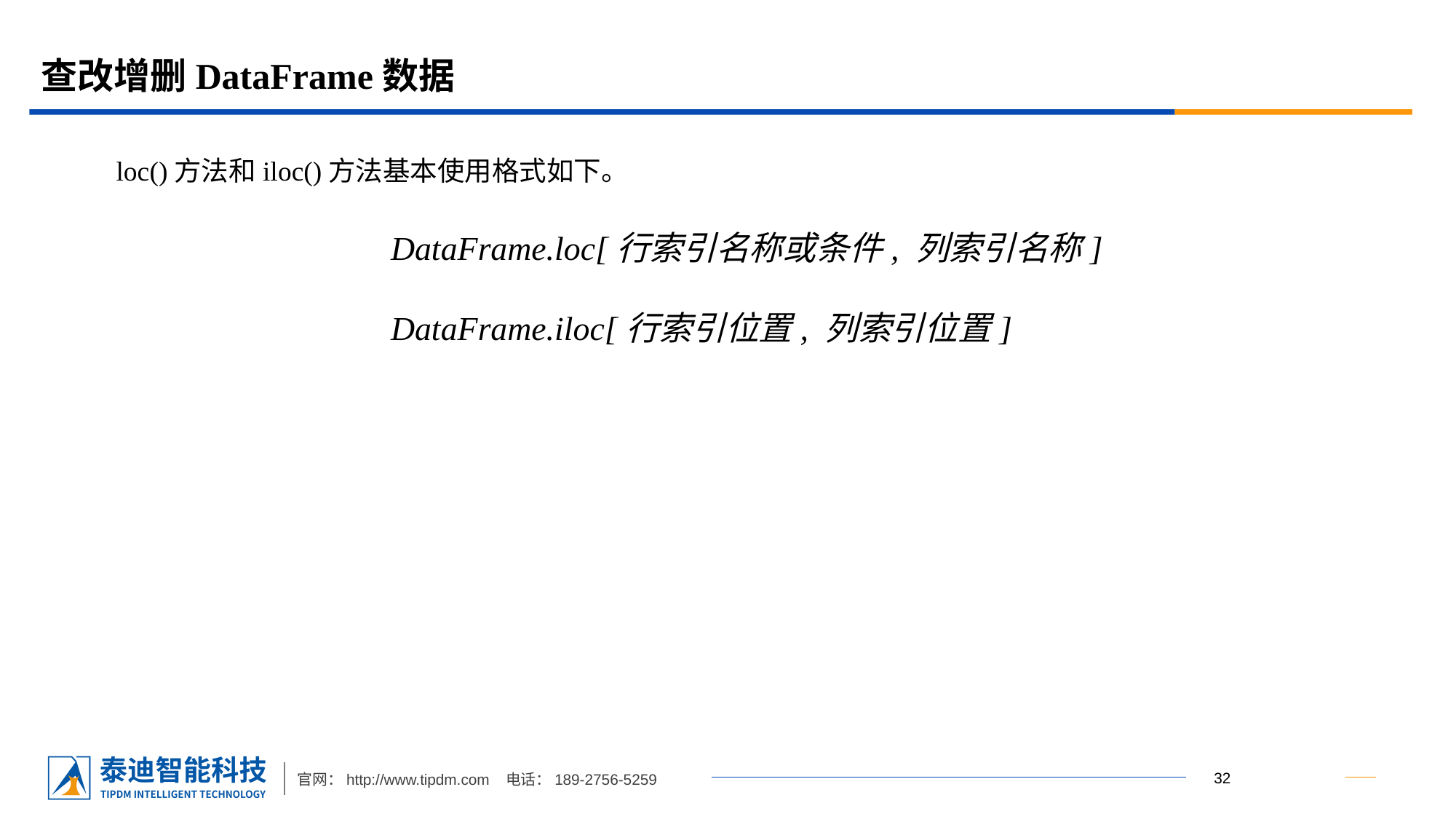

# 查改增删DataFrame数据
loc()方法和iloc()方法基本使用格式如下。

DataFrame.loc[行索引名称或条件, 列索引名称]

DataFrame.iloc[行索引位置, 列索引位置]